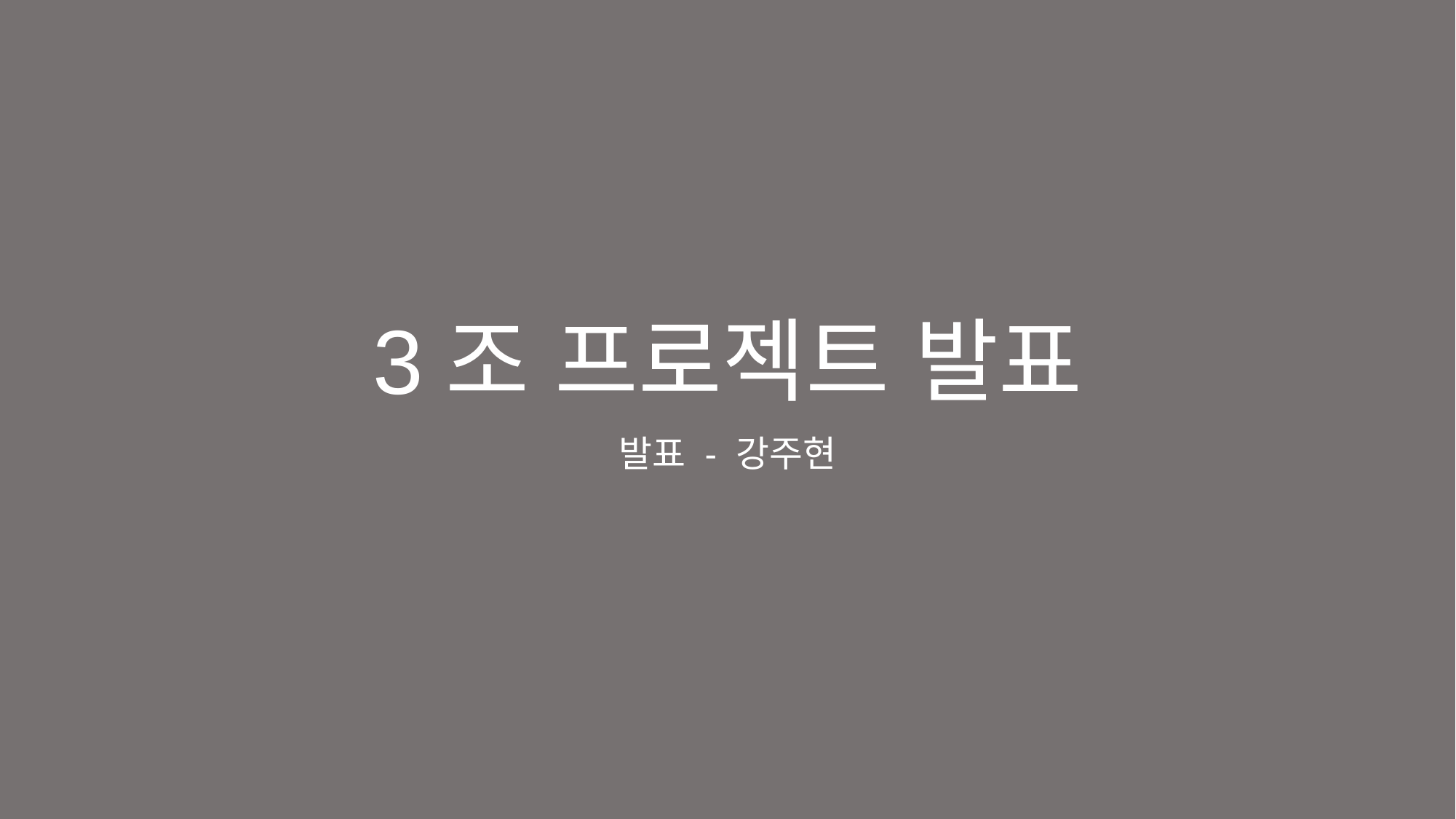

# 3조 프로젝트 발표
발표 - 강주현